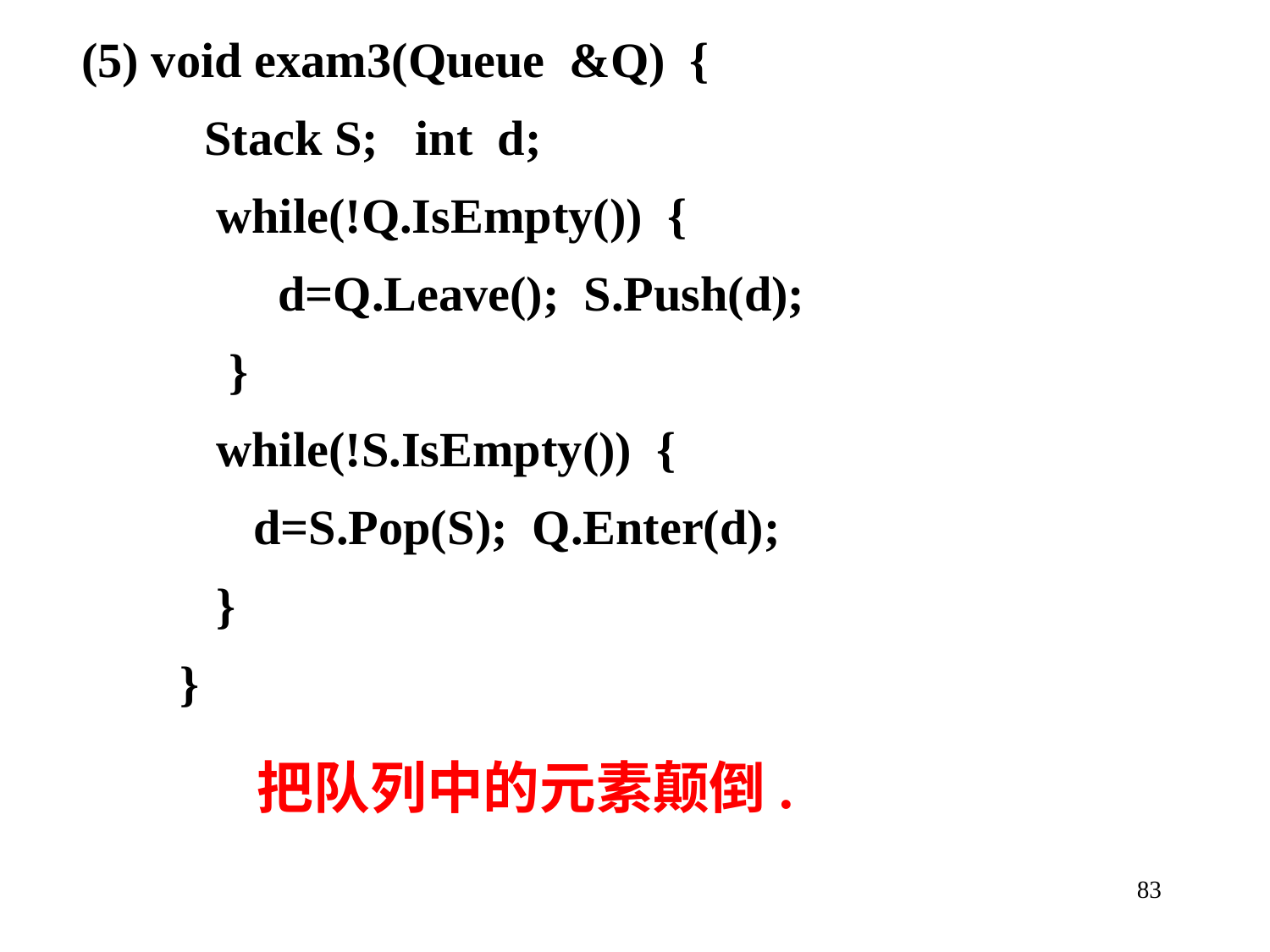

(5) void exam3(Queue  &Q)  {
          Stack S;   int  d;
           while(!Q.IsEmpty())  {
                d=Q.Leave();  S.Push(d);
            }
           while(!S.IsEmpty())  {
              d=S.Pop(S);  Q.Enter(d);
           }
        }
把队列中的元素颠倒.
83